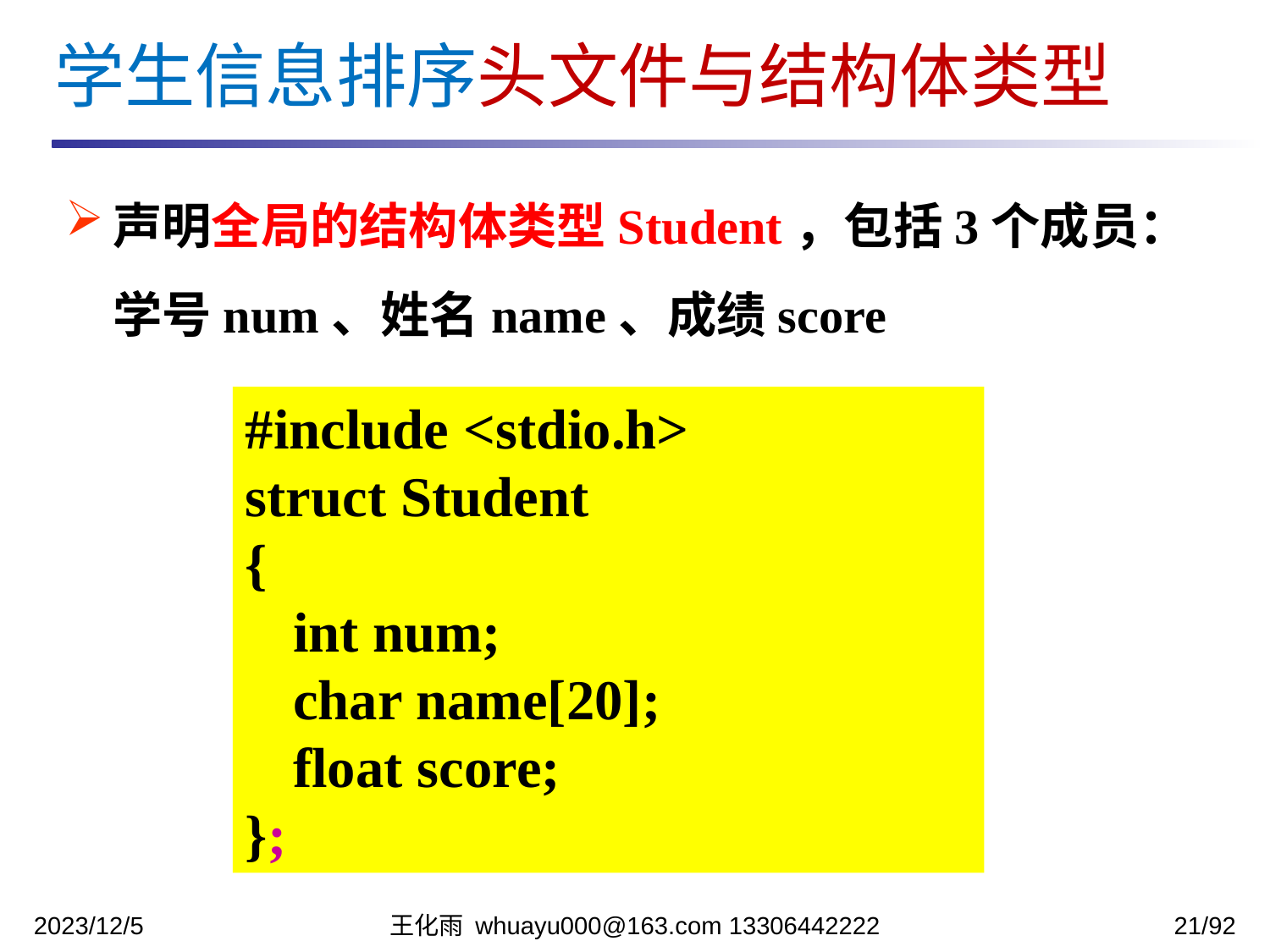

学生信息排序头文件与结构体类型
声明全局的结构体类型Student，包括3个成员：学号num、姓名name、成绩score
#include <stdio.h>
struct Student
{
	int num;
	char name[20];
	float score;
};
2023/12/5
王化雨 whuayu000@163.com 13306442222
21/92